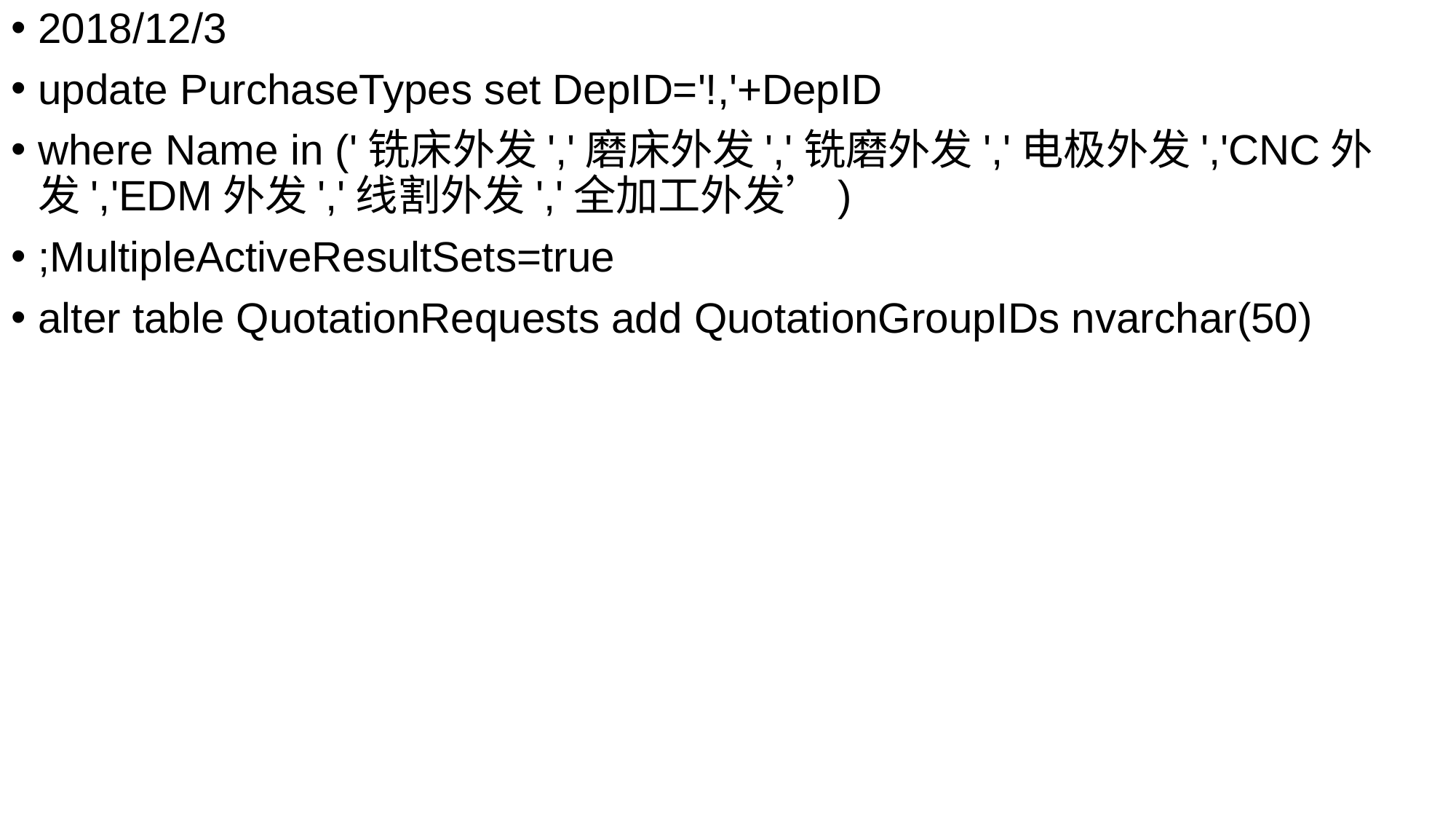

2018/12/3
update PurchaseTypes set DepID='!,'+DepID
where Name in ('铣床外发','磨床外发','铣磨外发','电极外发','CNC外发','EDM外发','线割外发','全加工外发’)
;MultipleActiveResultSets=true
alter table QuotationRequests add QuotationGroupIDs nvarchar(50)